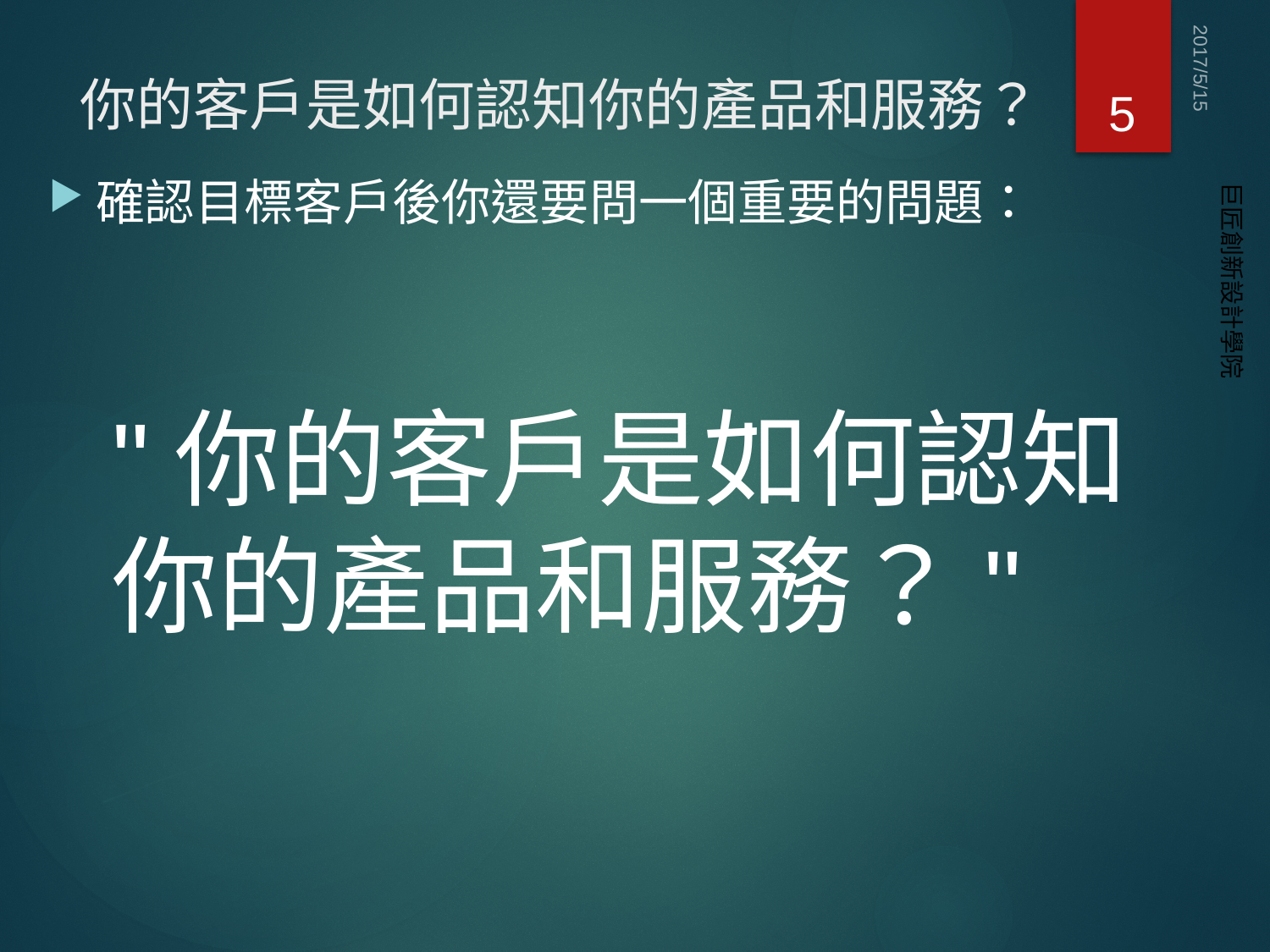

5
# 你的客戶是如何認知你的產品和服務？
2017/5/15
確認目標客戶後你還要問一個重要的問題：

"你的客戶是如何認知你的產品和服務？"

巨匠創新設計學院